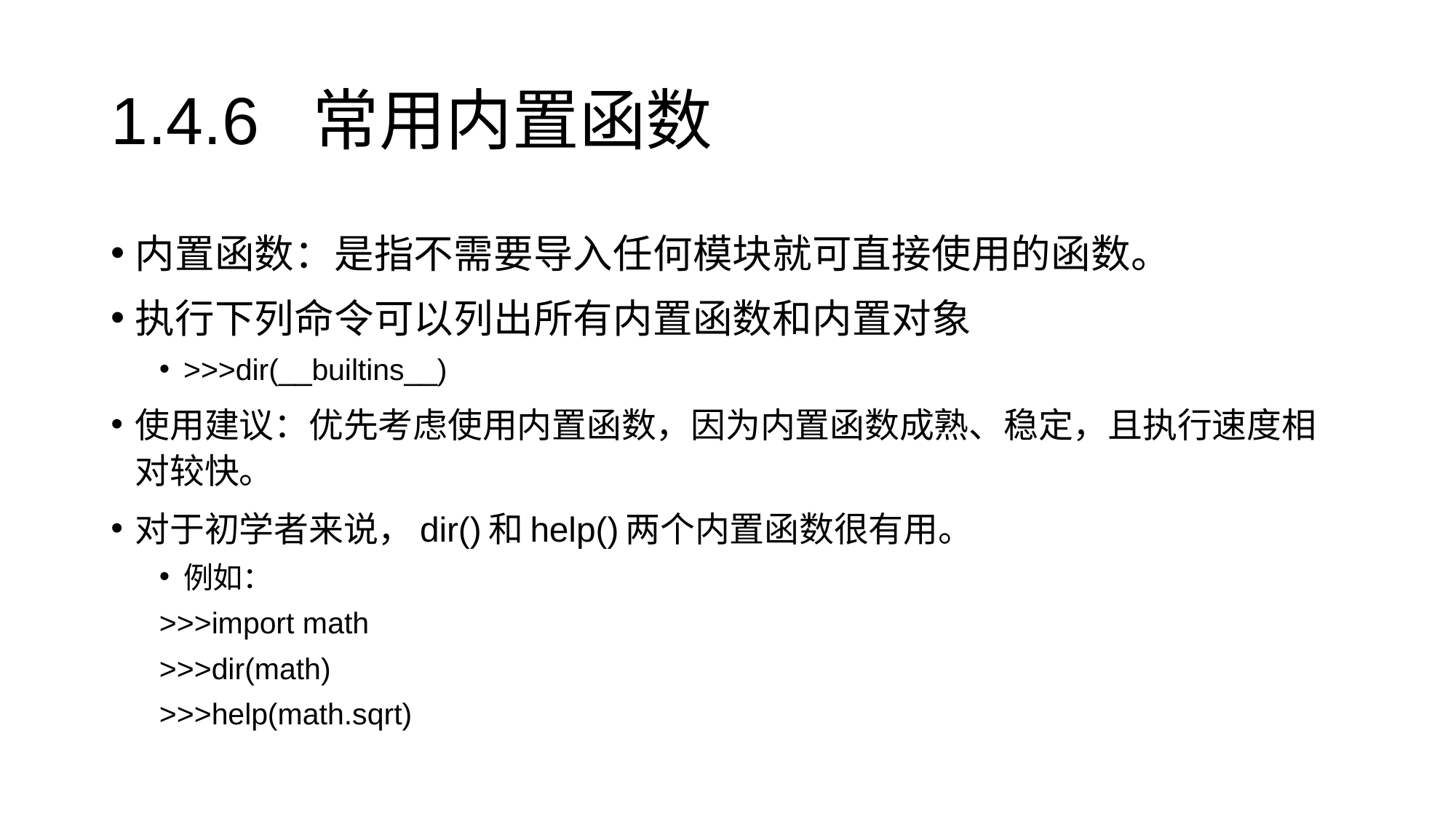

# 1.4.6  常用内置函数
内置函数：是指不需要导入任何模块就可直接使用的函数。
执行下列命令可以列出所有内置函数和内置对象
>>>dir(__builtins__)
使用建议：优先考虑使用内置函数，因为内置函数成熟、稳定，且执行速度相对较快。
对于初学者来说，dir()和help()两个内置函数很有用。
例如：
>>>import math
>>>dir(math)
>>>help(math.sqrt)